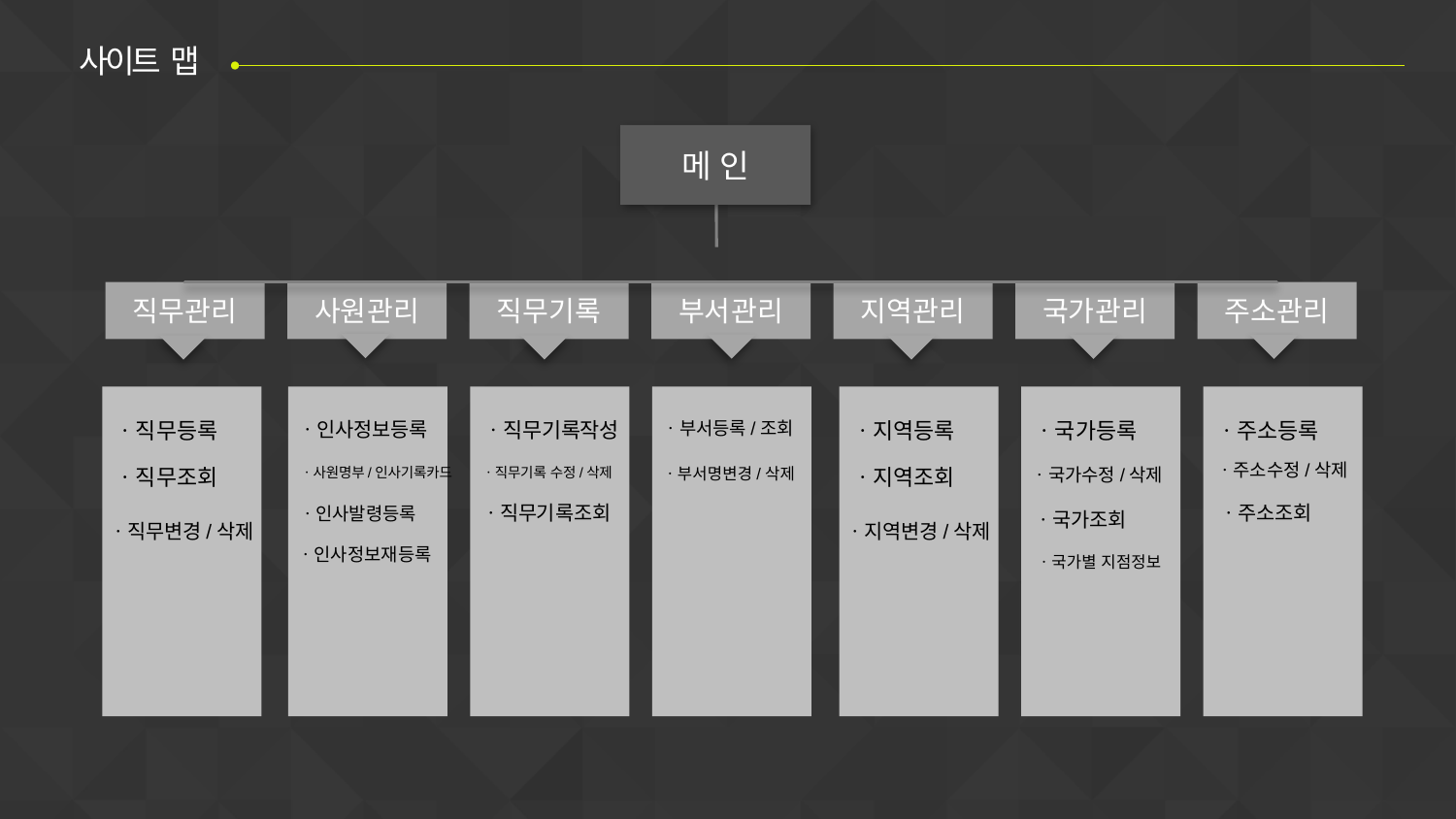

사이트  맵
메 인
직무관리
사원관리
직무기록
부서관리
지역관리
국가관리
주소관리

ㆍ직무등록
ㆍ직무조회
ㆍ직무변경/삭제

ㆍ인사정보등록
ㆍ사원명부/인사기록카드
ㆍ인사발령등록

ㆍ직무기록작성
ㆍ직무기록 수정/삭제
ㆍ직무기록조회

ㆍ부서등록/조회
ㆍ부서명변경/삭제

ㆍ지역등록
ㆍ지역조회
ㆍ지역변경/삭제

ㆍ국가등록
ㆍ국가수정/삭제
ㆍ국가조회

ㆍ주소등록
ㆍ주소수정/삭제
ㆍ주소조회
ㆍ인사정보재등록
ㆍ국가별 지점정보